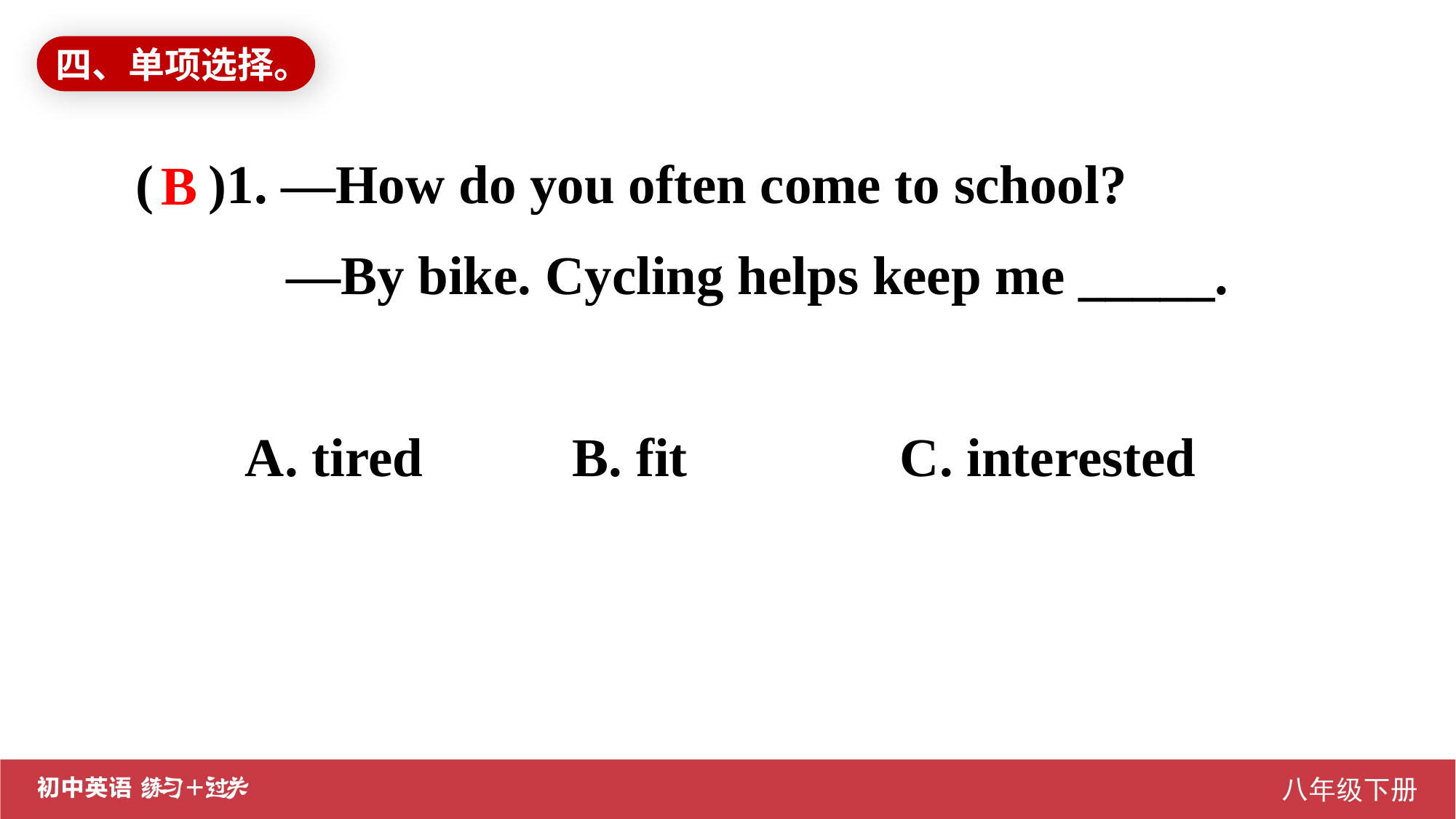

四、单项选择。
(    )1. —How do you often come to school?
	   —By bike. Cycling helps keep me _____.

	A. tired		B. fit		C. interested
B